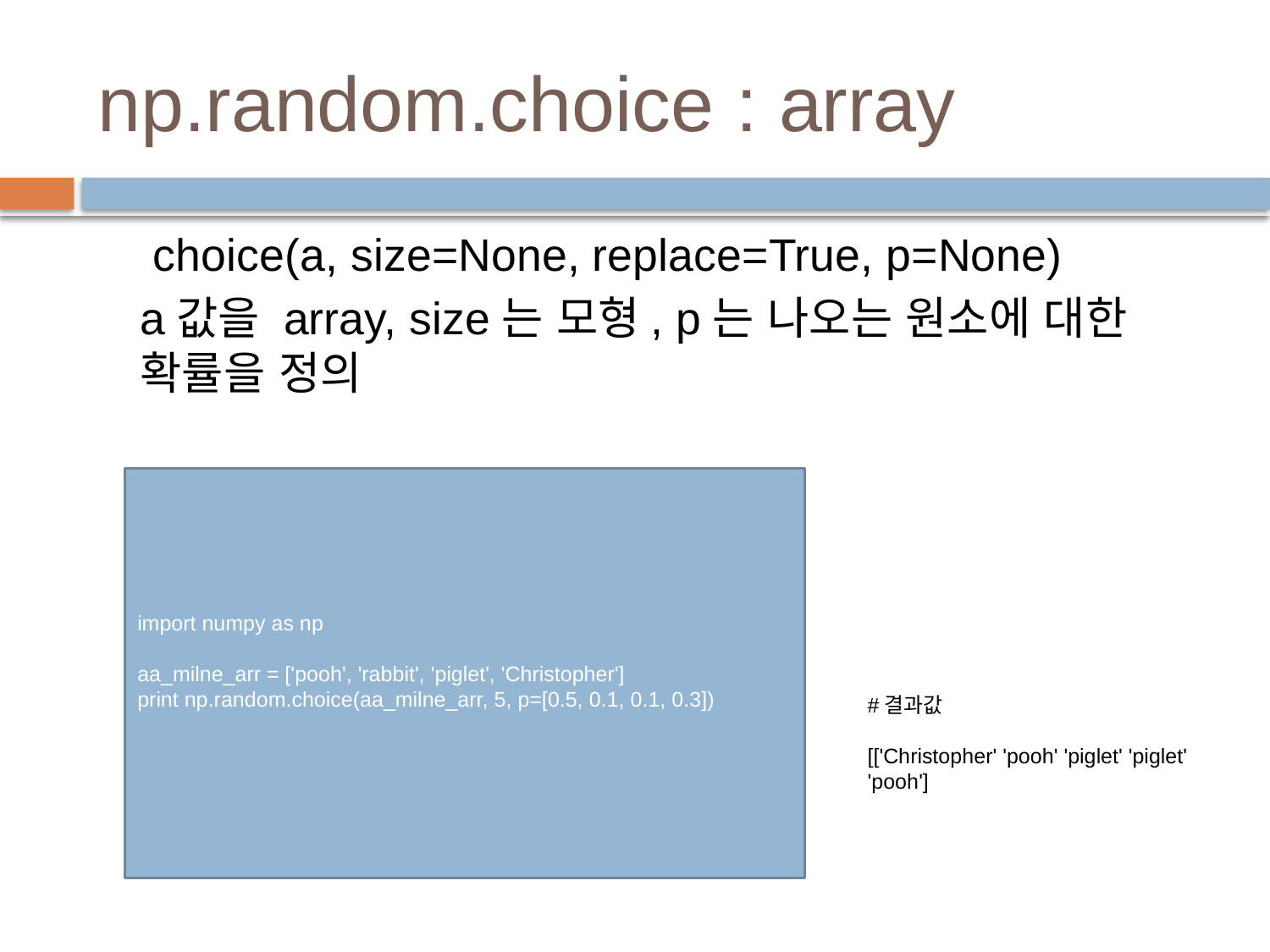

# np.random.choice : array
 choice(a, size=None, replace=True, p=None)
a값을 array, size는 모형, p는 나오는 원소에 대한 확률을 정의
import numpy as np

aa_milne_arr = ['pooh', 'rabbit', 'piglet', 'Christopher']
print np.random.choice(aa_milne_arr, 5, p=[0.5, 0.1, 0.1, 0.3])

#결과값

[['Christopher' 'pooh' 'piglet' 'piglet' 'pooh']